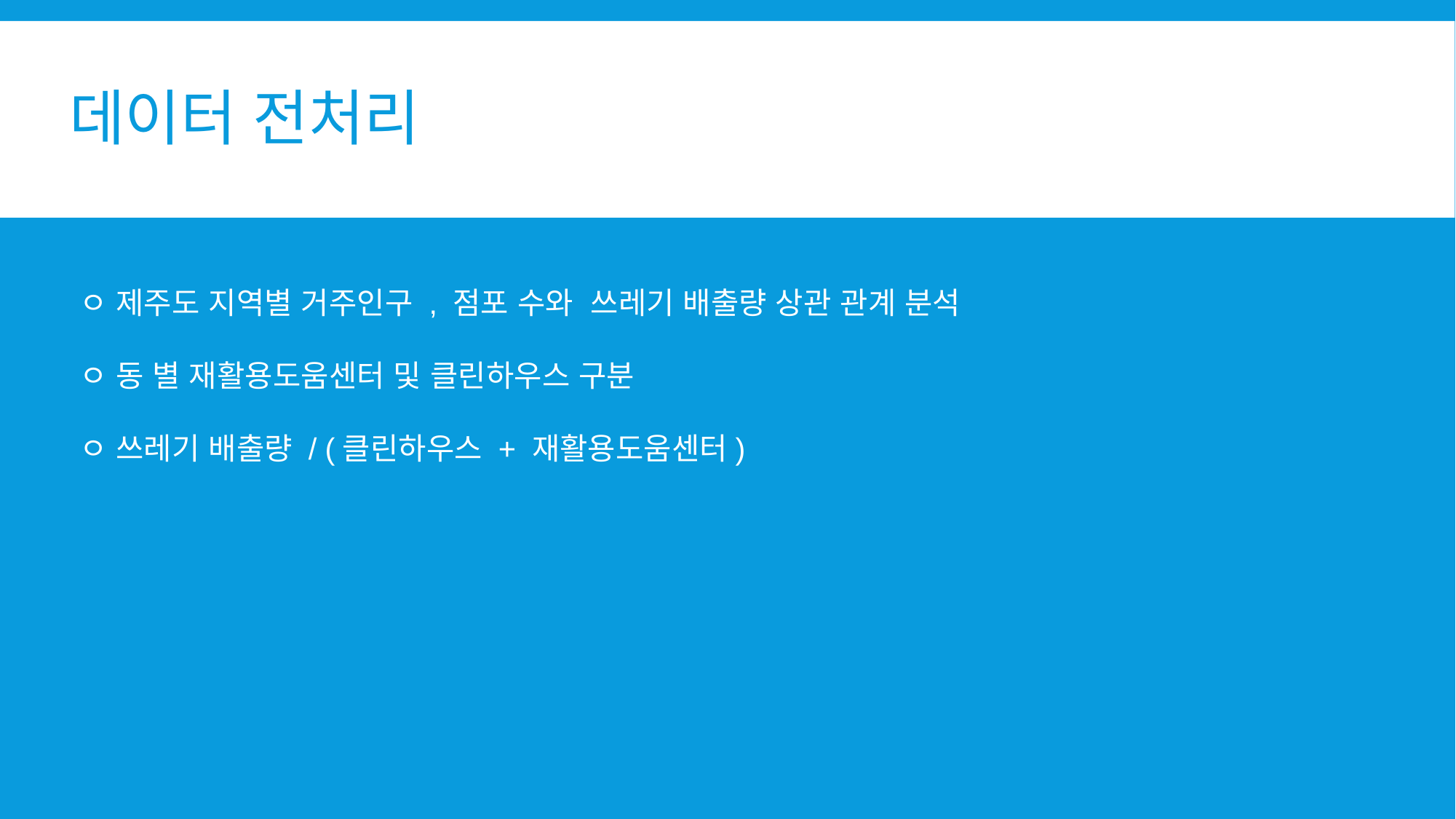

# 데이터 전처리
ㅇ 제주도 지역별 거주인구 , 점포 수와  쓰레기 배출량 상관 관계 분석

ㅇ 동 별 재활용도움센터 및 클린하우스 구분

ㅇ 쓰레기 배출량 / (클린하우스 + 재활용도움센터)